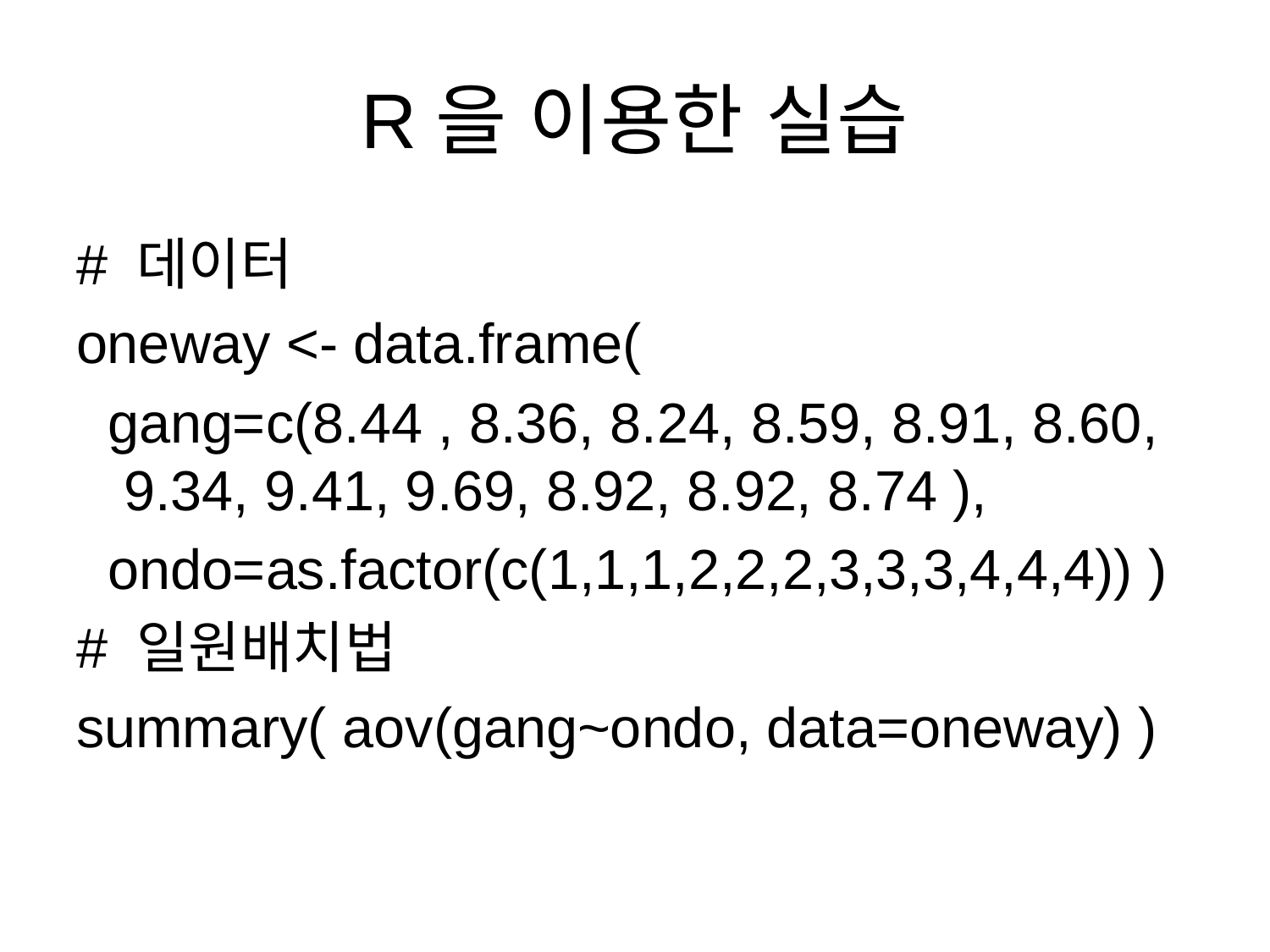

# R을 이용한 실습
# 데이터
oneway <- data.frame(
  gang=c(8.44 , 8.36, 8.24, 8.59, 8.91, 8.60, 9.34, 9.41, 9.69, 8.92, 8.92, 8.74 ),
  ondo=as.factor(c(1,1,1,2,2,2,3,3,3,4,4,4)) )
# 일원배치법
summary( aov(gang~ondo, data=oneway) )